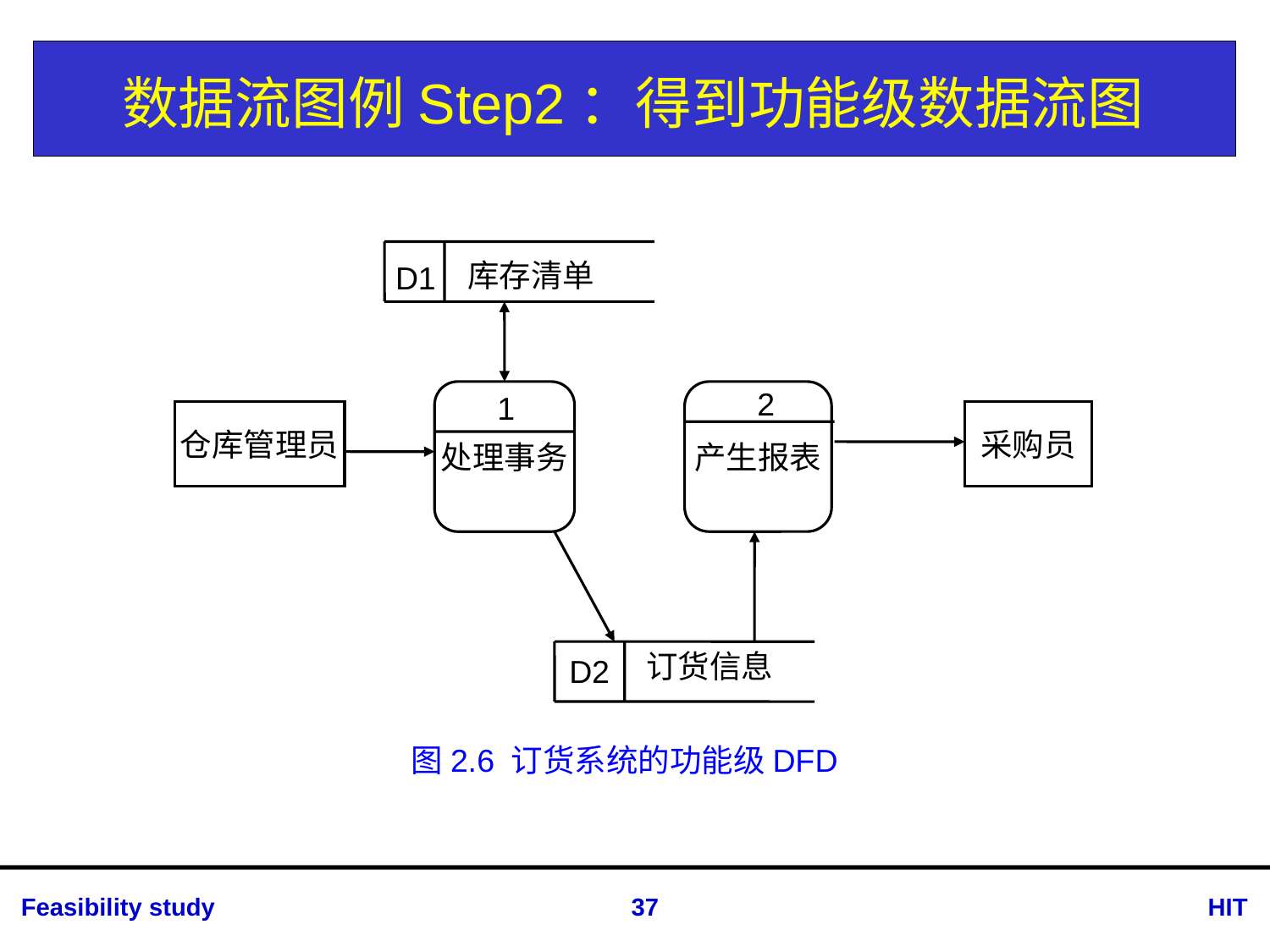

# 数据流图例Step2：得到功能级数据流图

库存清单

D1

2
产生报表

处理事务
1

仓库管理员
采购员

订货信息

D2
图2.6 订货系统的功能级DFD